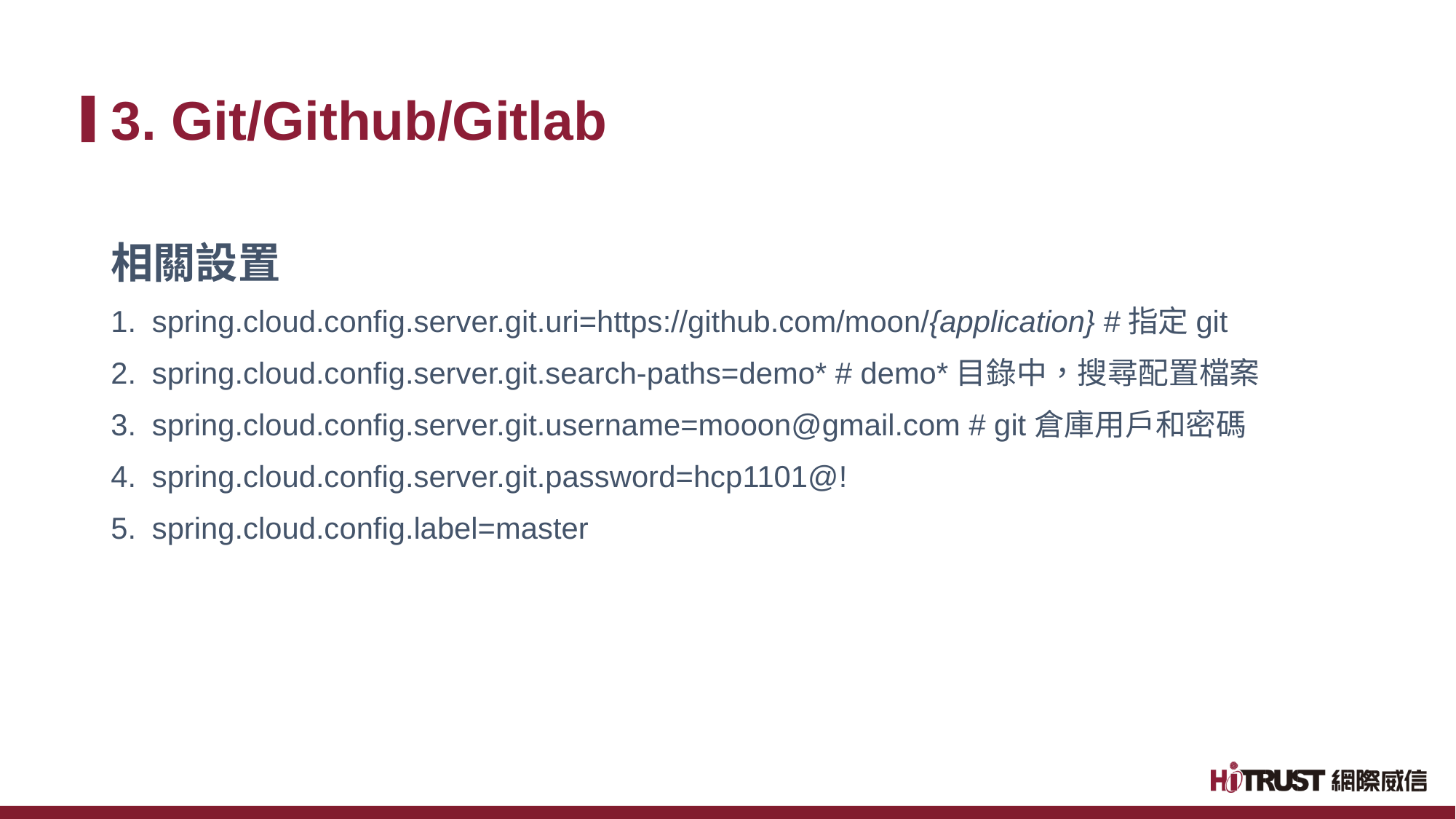

# 3. Git/Github/Gitlab

相關設置
spring.cloud.config.server.git.uri=https://github.com/moon/{application} #指定git
spring.cloud.config.server.git.search-paths=demo* # demo*目錄中，搜尋配置檔案
spring.cloud.config.server.git.username=mooon@gmail.com # git倉庫用戶和密碼
spring.cloud.config.server.git.password=hcp1101@!
spring.cloud.config.label=master